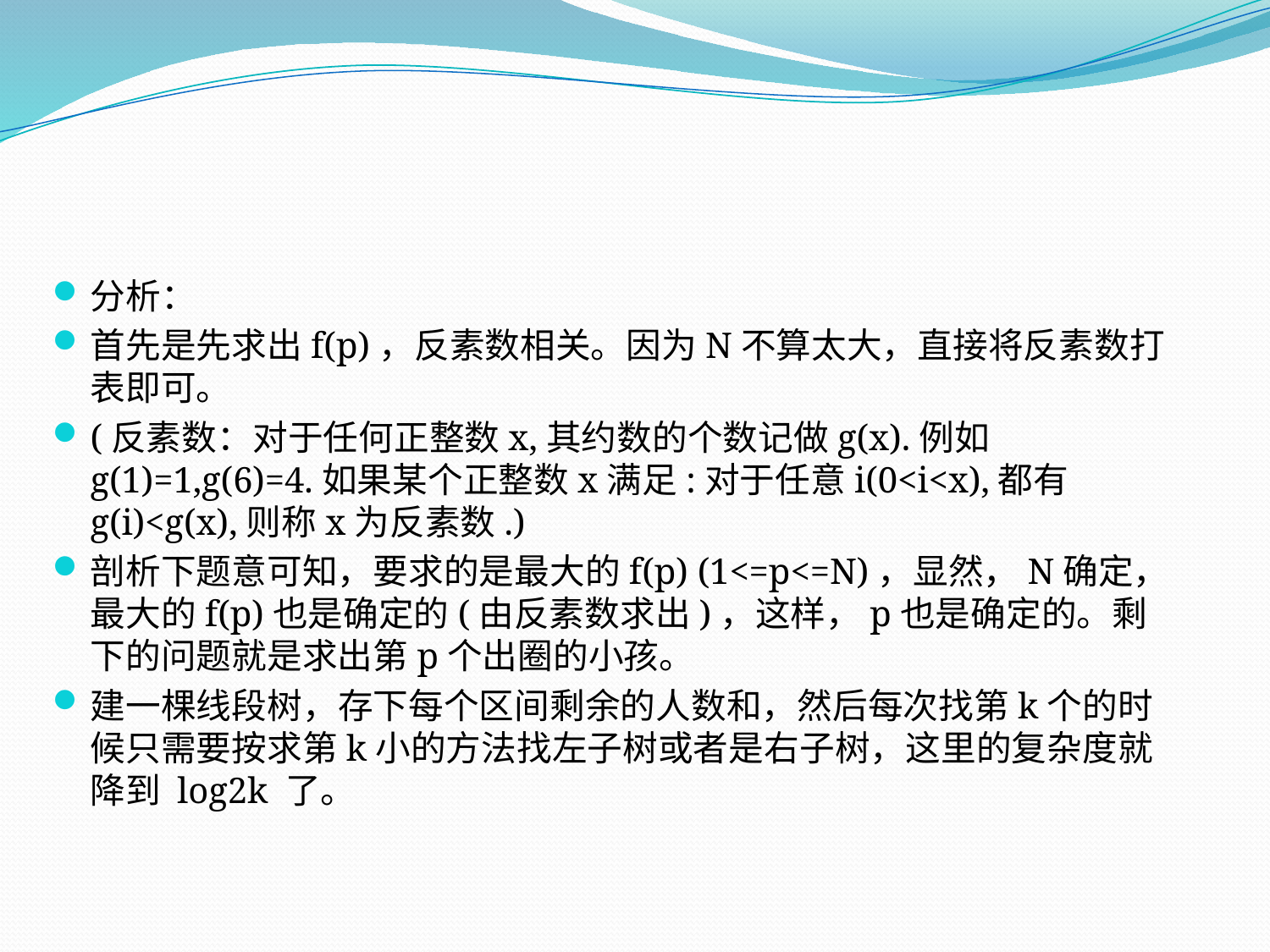

#
分析：
首先是先求出f(p)，反素数相关。因为N不算太大，直接将反素数打表即可。
(反素数：对于任何正整数x,其约数的个数记做g(x).例如g(1)=1,g(6)=4.如果某个正整数x满足:对于任意i(0<i<x),都有g(i)<g(x),则称x为反素数.)
剖析下题意可知，要求的是最大的f(p) (1<=p<=N)，显然，N确定，最大的f(p)也是确定的(由反素数求出)，这样，p也是确定的。剩下的问题就是求出第p个出圈的小孩。
建一棵线段树，存下每个区间剩余的人数和，然后每次找第k个的时候只需要按求第k小的方法找左子树或者是右子树，这里的复杂度就降到 log2k 了。